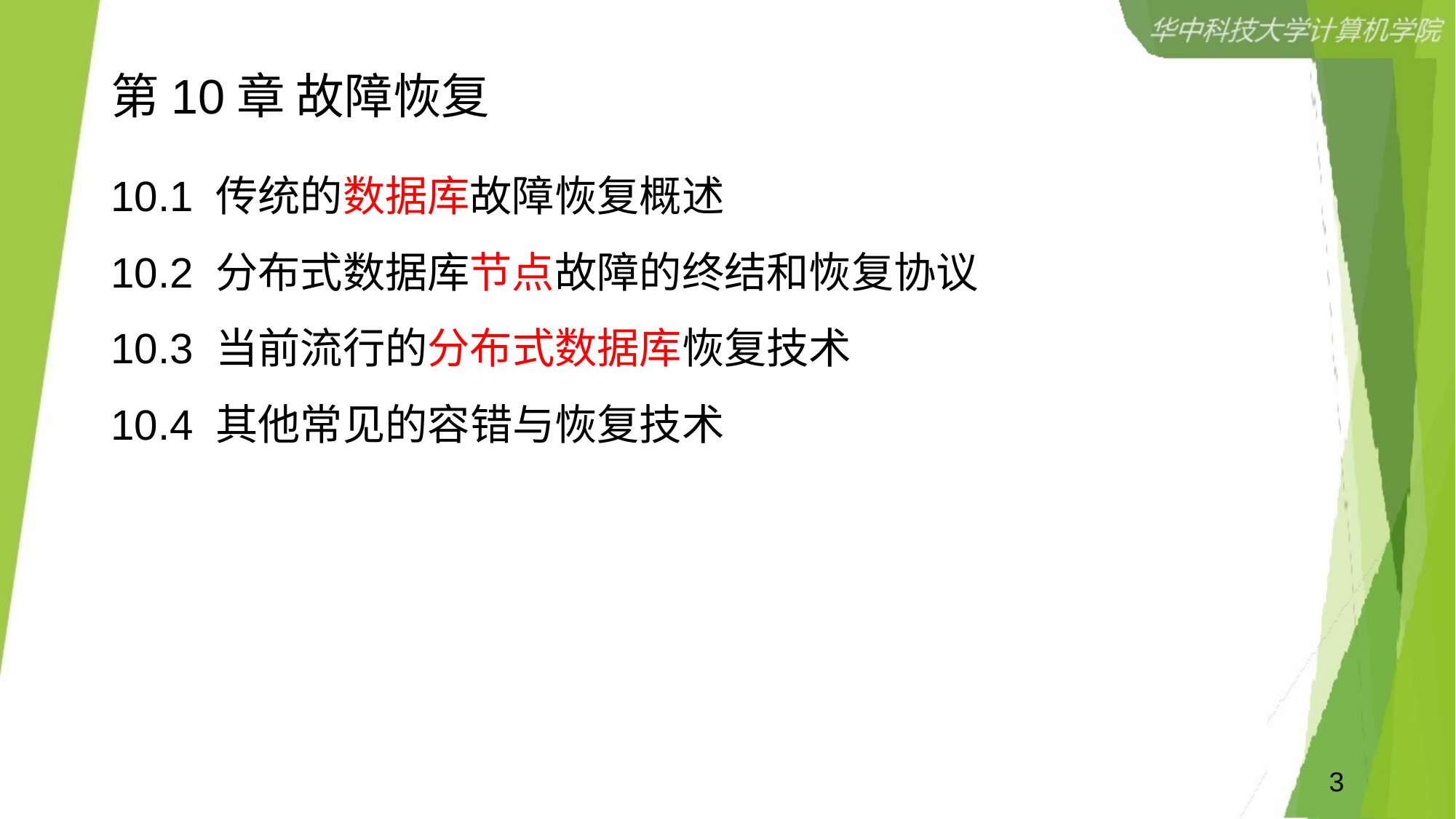

# 第10章 故障恢复
10.1 传统的数据库故障恢复概述
10.2 分布式数据库节点故障的终结和恢复协议
10.3 当前流行的分布式数据库恢复技术
10.4 其他常见的容错与恢复技术
3